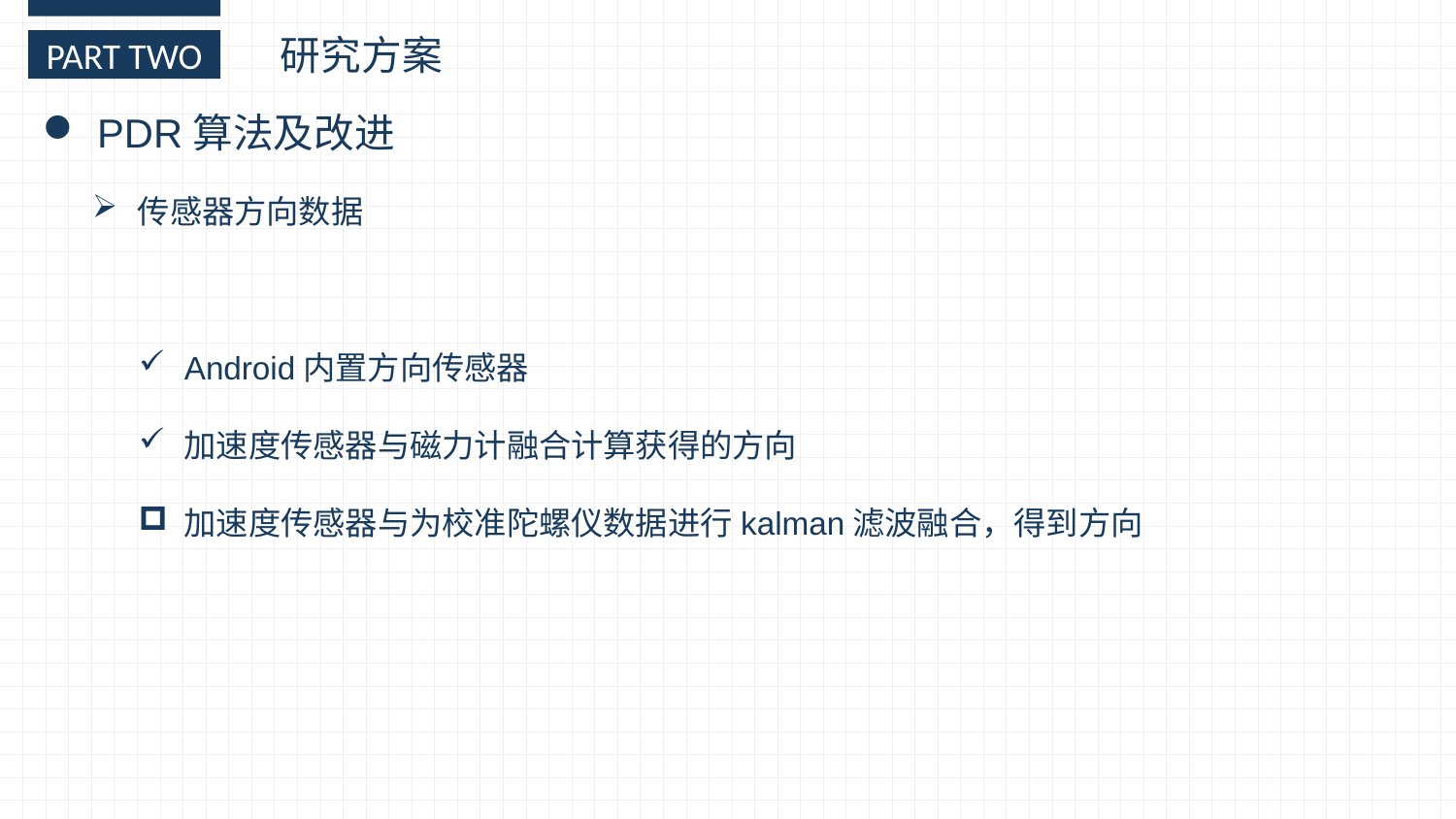

研究方案
PART TWO
PDR算法及改进
传感器方向数据
Android内置方向传感器
加速度传感器与磁力计融合计算获得的方向
加速度传感器与为校准陀螺仪数据进行kalman滤波融合，得到方向